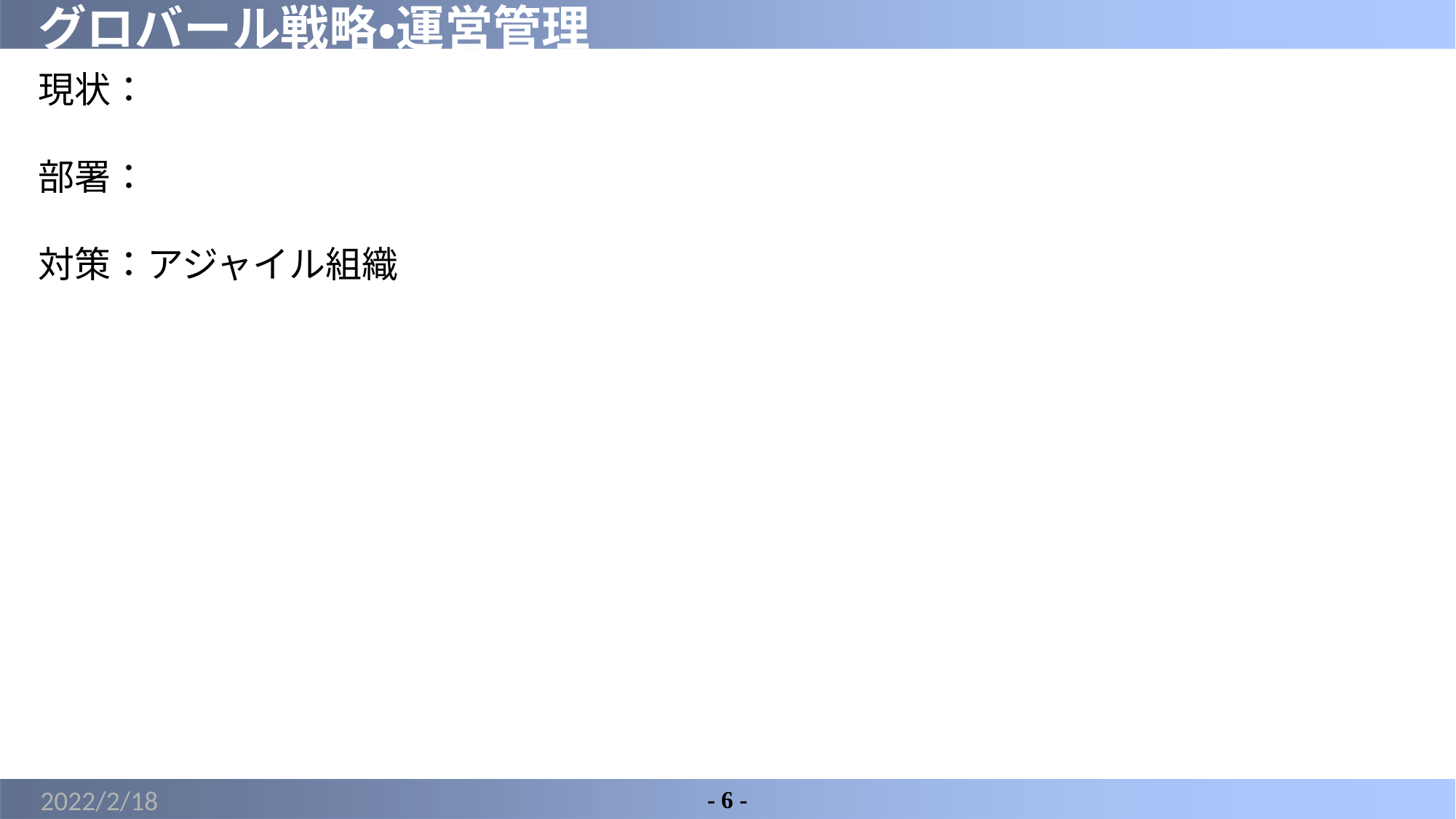

# グロバール戦略・運営管理
現状：

部署：

対策：アジャイル組織

2022/2/18
- 6 -